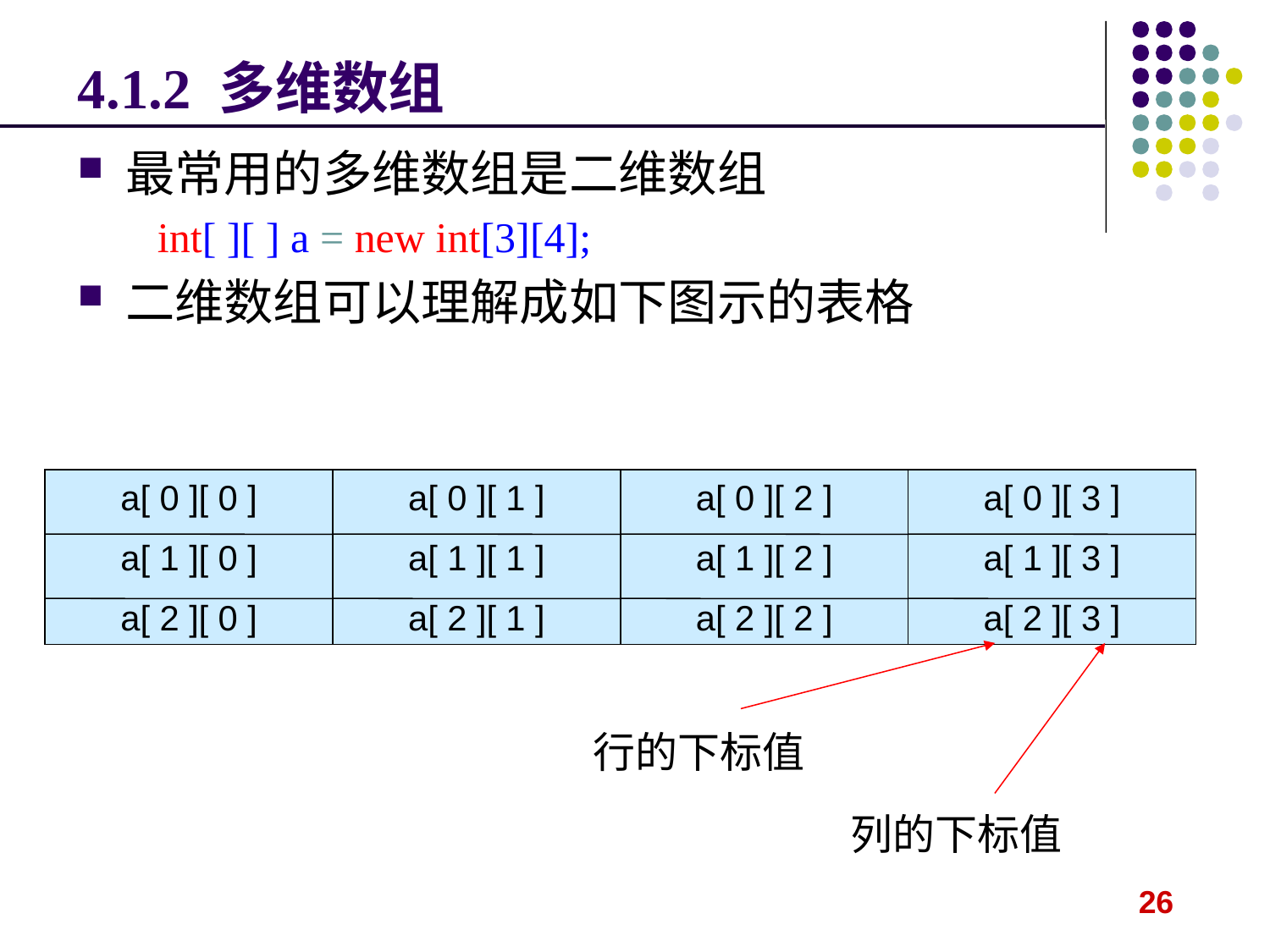

# 4.1.2 多维数组
最常用的多维数组是二维数组
   int[ ][ ] a = new int[3][4];
二维数组可以理解成如下图示的表格

a[ 0 ][ 0 ]
a[ 1 ][ 0 ]
a[ 2 ][ 0 ]
a[ 0 ][ 1 ]
a[ 1 ][ 1 ]
a[ 2 ][ 1 ]
a[ 0 ][ 2 ]
a[ 1 ][ 2 ]
a[ 2 ][ 2 ]
a[ 0 ][ 3 ]
a[ 1 ][ 3 ]
a[ 2 ][ 3 ]

行的下标值
列的下标值